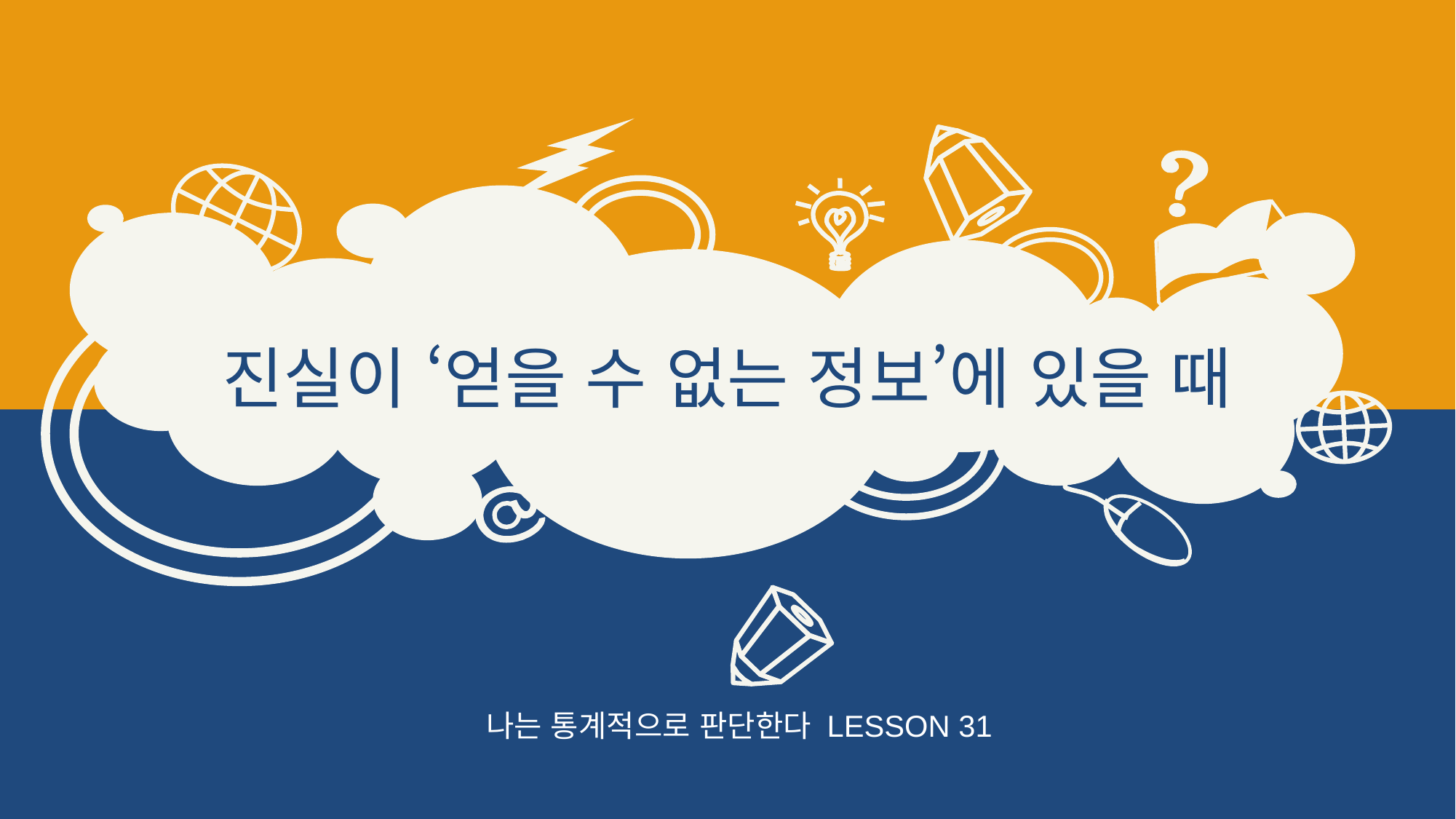

# 진실이 ‘얻을 수 없는 정보’에 있을 때
나는 통계적으로 판단한다 LESSON 31